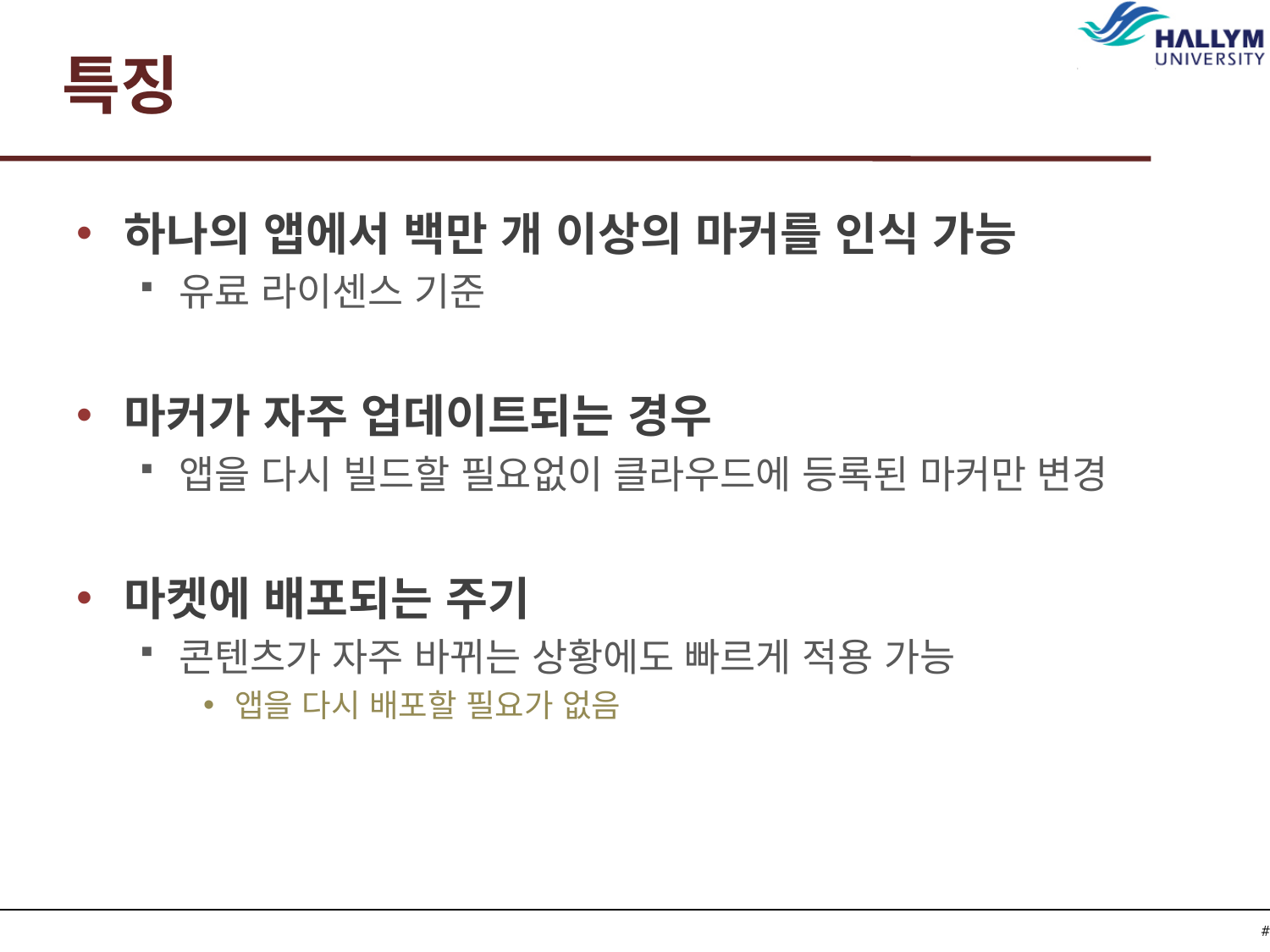

# 특징
하나의 앱에서 백만 개 이상의 마커를 인식 가능
유료 라이센스 기준

마커가 자주 업데이트되는 경우
앱을 다시 빌드할 필요없이 클라우드에 등록된 마커만 변경

마켓에 배포되는 주기
콘텐츠가 자주 바뀌는 상황에도 빠르게 적용 가능
앱을 다시 배포할 필요가 없음